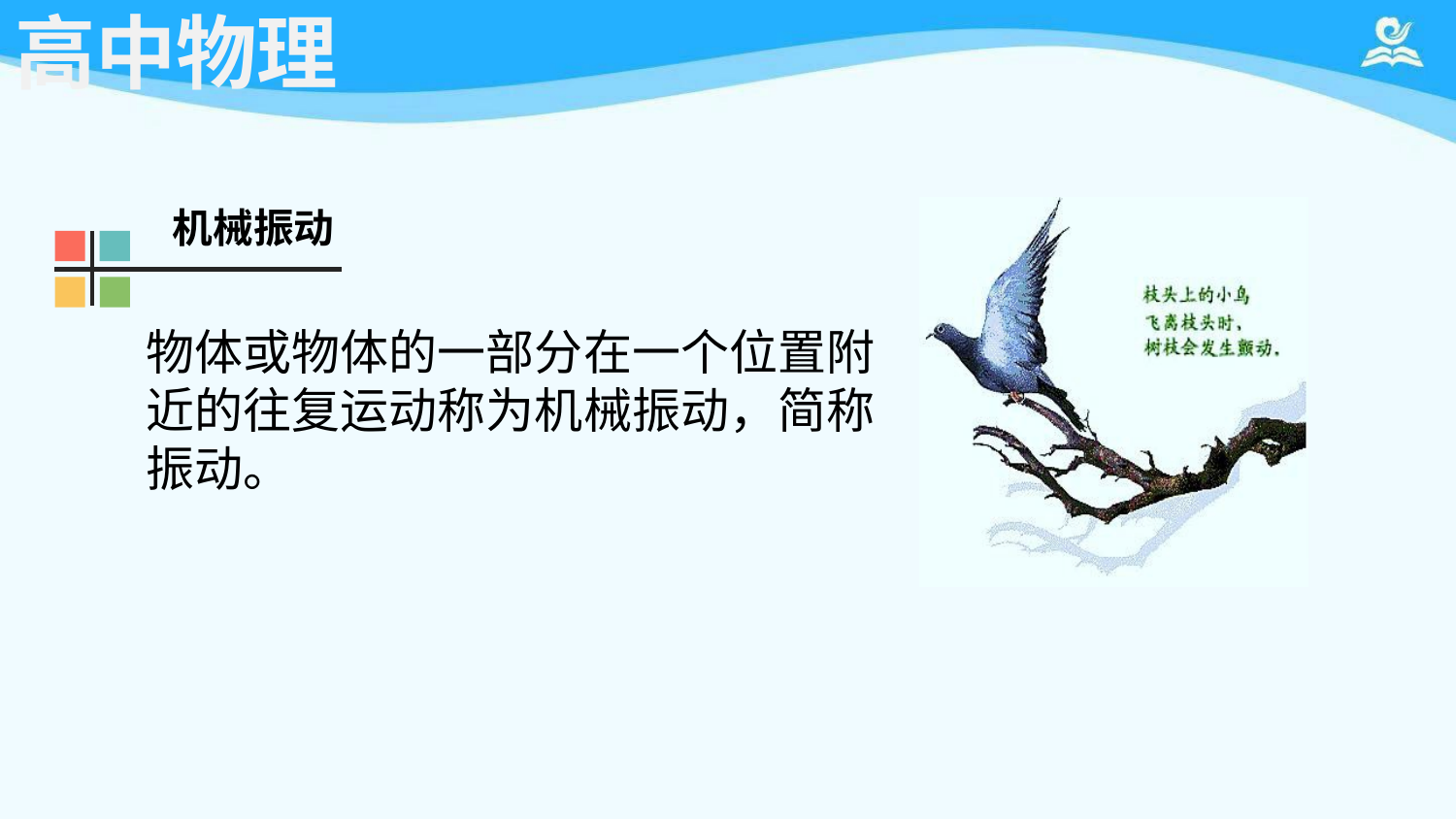

# 高中物理

机械振动

物体或物体的一部分在一个位置附 近的往复运动称为机械振动，简称 振动。